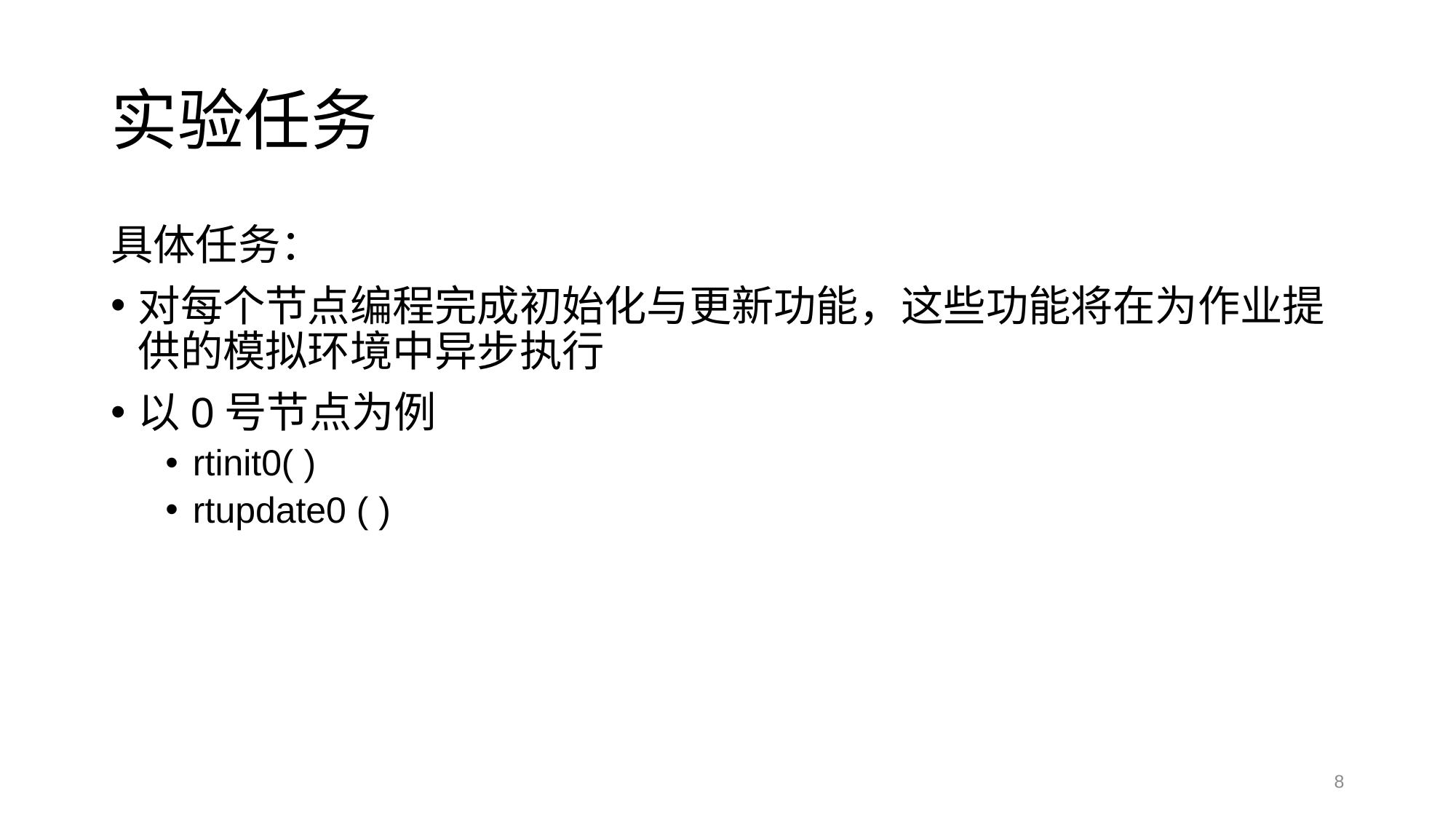

# 实验任务
具体任务：
对每个节点编程完成初始化与更新功能，这些功能将在为作业提供的模拟环境中异步执行
以0号节点为例
rtinit0( )
rtupdate0 ( )

8